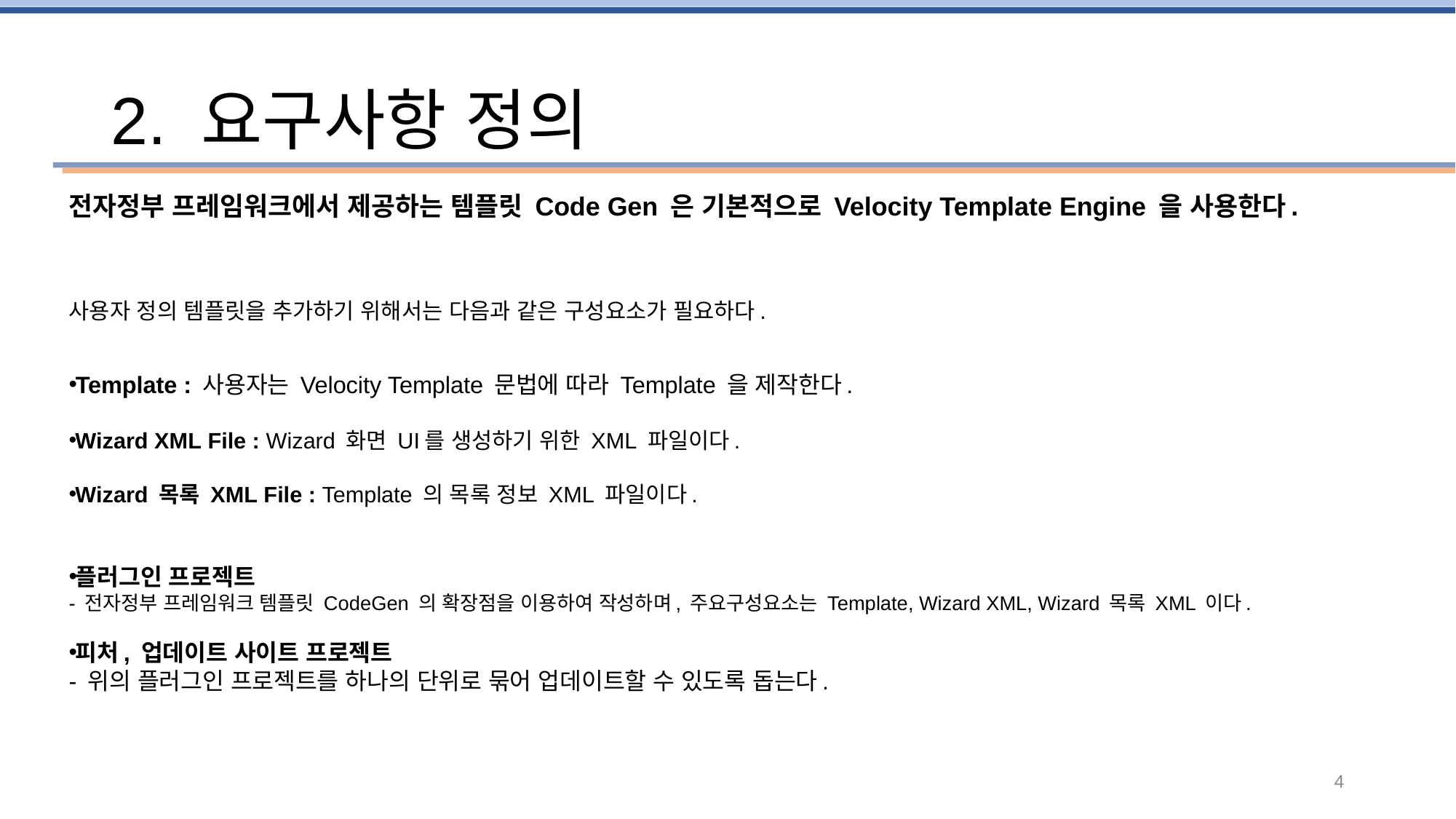

# 2. 요구사항 정의
전자정부 프레임워크에서 제공하는 템플릿 Code Gen 은 기본적으로 Velocity Template Engine 을 사용한다.

사용자 정의 템플릿을 추가하기 위해서는 다음과 같은 구성요소가 필요하다.

Template : 사용자는 Velocity Template 문법에 따라 Template 을 제작한다.
Wizard XML File : Wizard 화면 UI를 생성하기 위한 XML 파일이다.
Wizard 목록 XML File : Template 의 목록 정보 XML 파일이다.

플러그인 프로젝트
- 전자정부 프레임워크 템플릿 CodeGen 의 확장점을 이용하여 작성하며, 주요구성요소는 Template, Wizard XML, Wizard 목록 XML 이다.
피처, 업데이트 사이트 프로젝트
- 위의 플러그인 프로젝트를 하나의 단위로 묶어 업데이트할 수 있도록 돕는다.

4